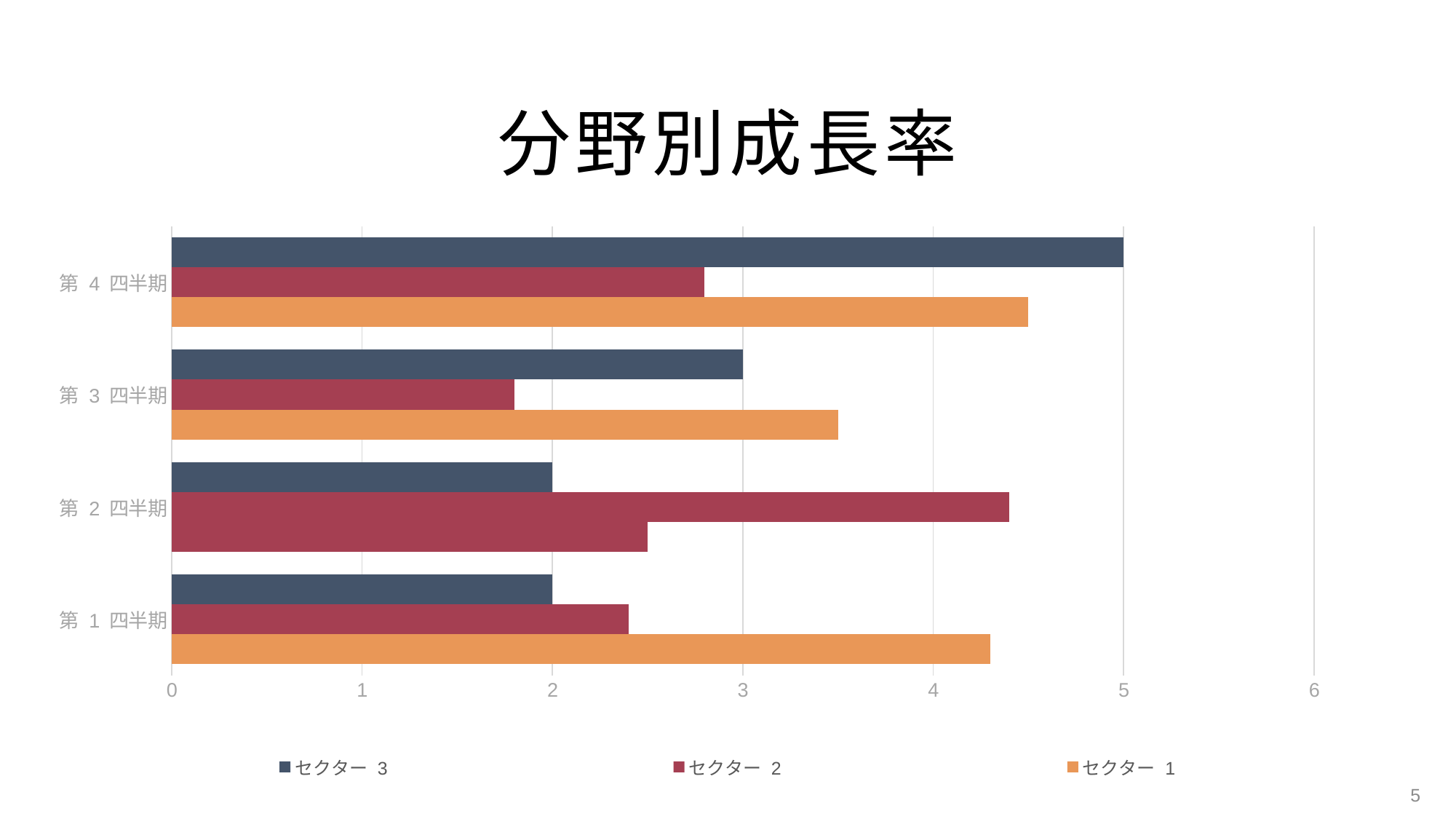

# 分野別成長率

### Chart

| Category | セクター 1 | セクター 2 | セクター 3 |
|---|---|---|---|
| 第 1 四半期 | 4.3 | 2.4 | 2.0 |
| 第 2 四半期 | 2.5 | 4.4 | 2.0 |
| 第 3 四半期 | 3.5 | 1.8 | 3.0 |
| 第 4 四半期 | 4.5 | 2.8 | 5.0 |
5